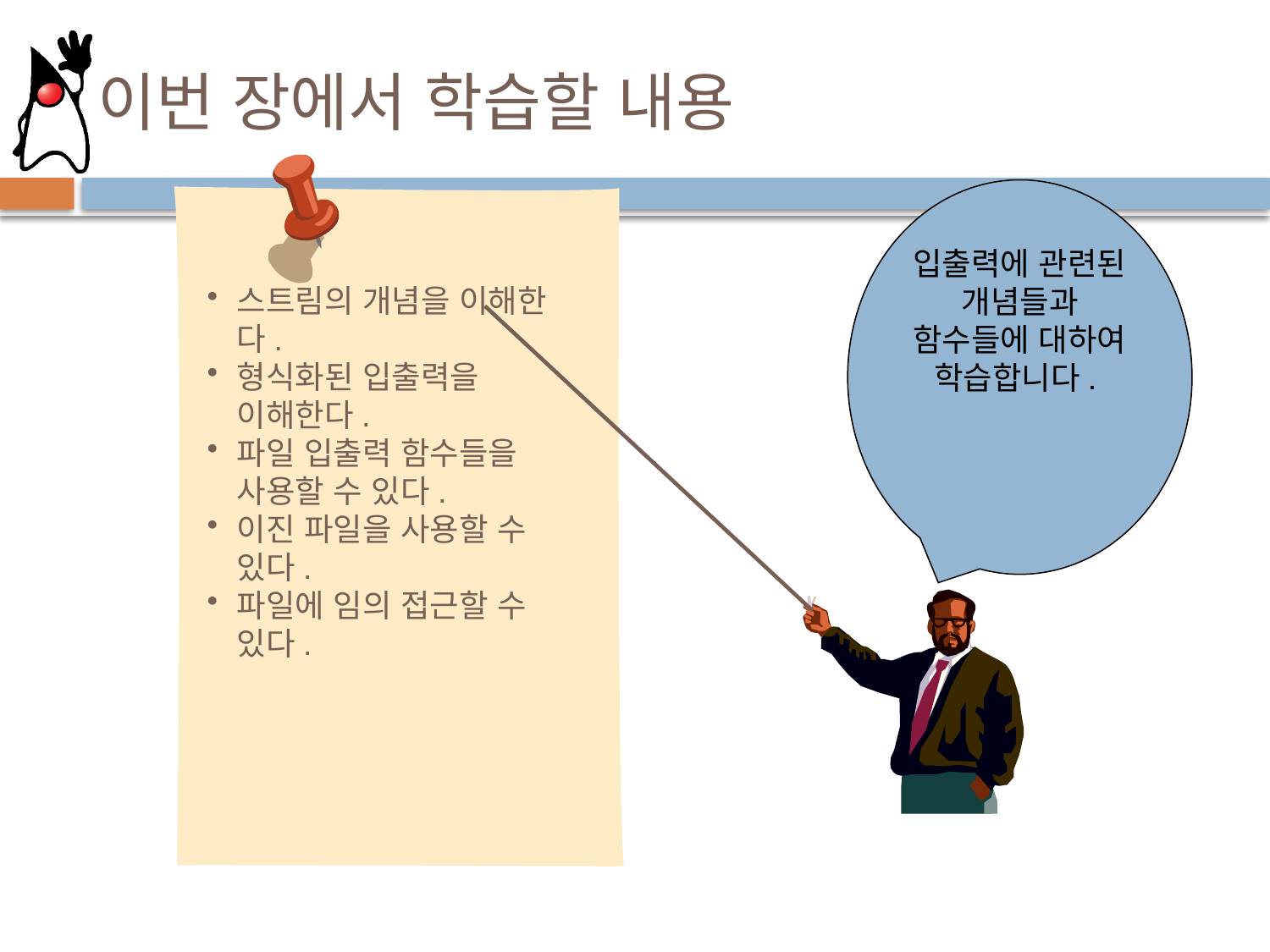

# 이번 장에서 학습할 내용

입출력에 관련된 개념들과 함수들에 대하여 학습합니다.
스트림의 개념을 이해한다.
형식화된 입출력을 이해한다.
파일 입출력 함수들을 사용할 수 있다.
이진 파일을 사용할 수 있다.
파일에 임의 접근할 수 있다.